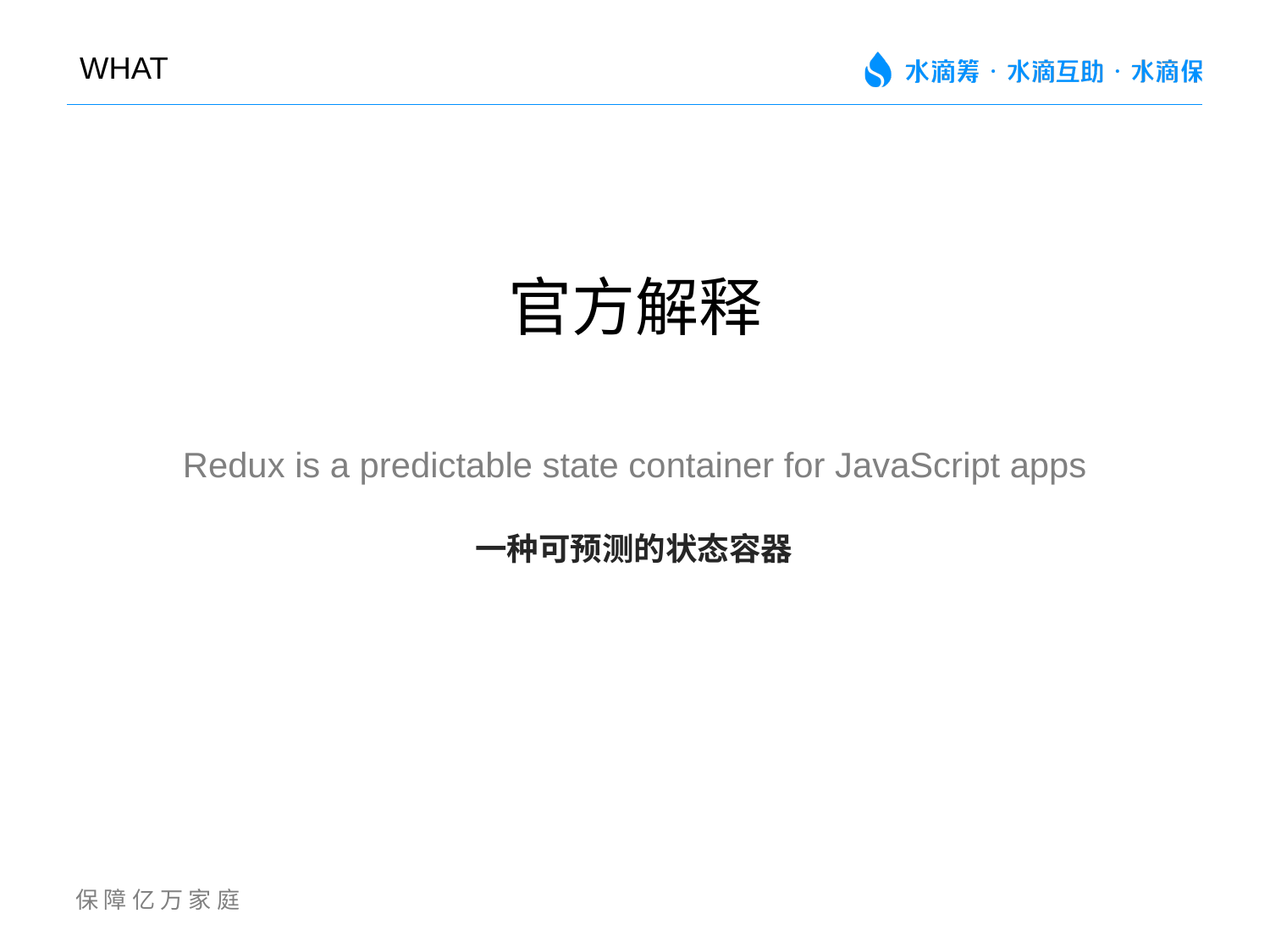

# WHAT
官方解释
Redux is a predictable state container for JavaScript apps
一种可预测的状态容器